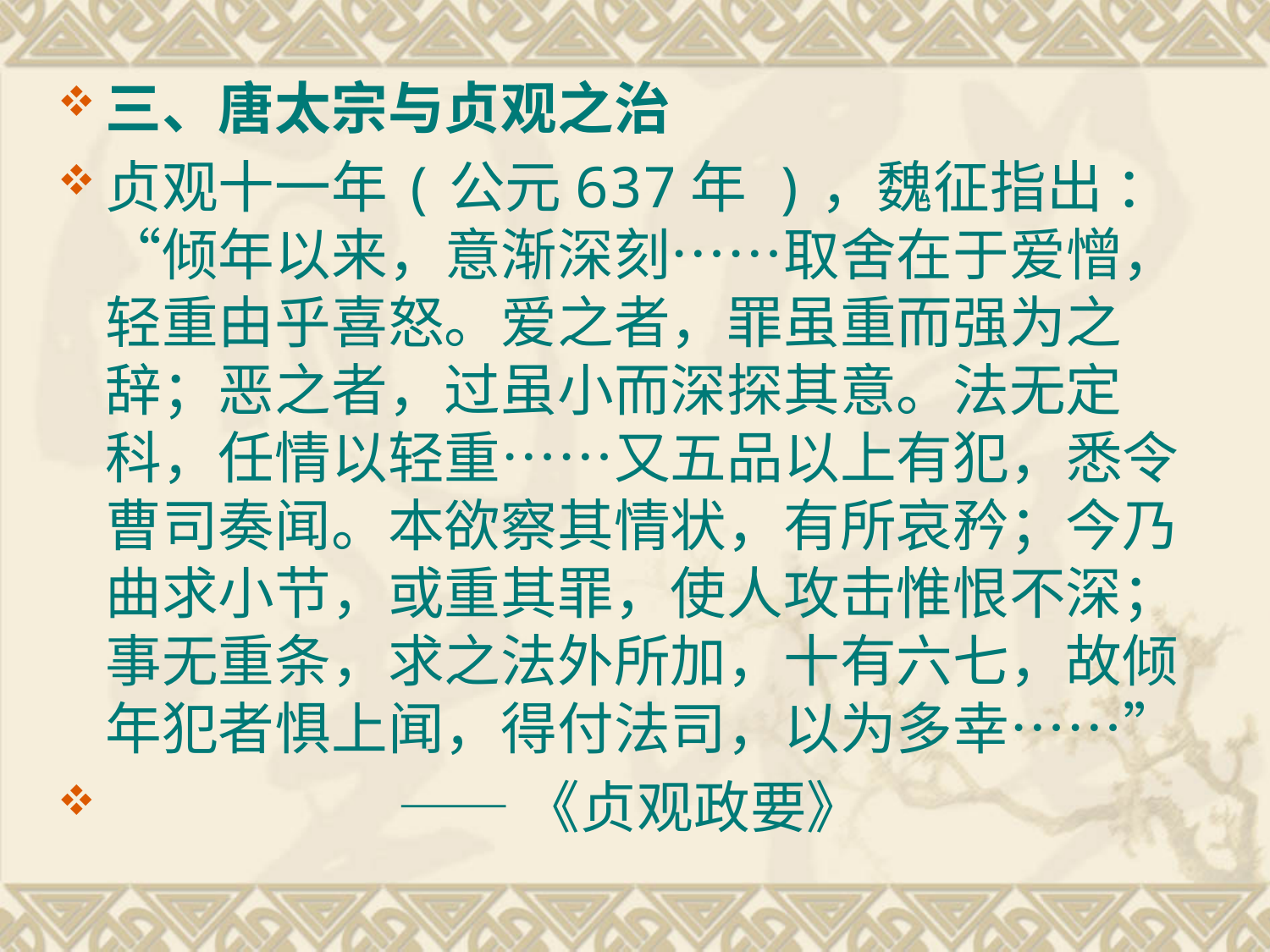

三、唐太宗与贞观之治
贞观十一年(公元637年 )，魏征指出 ：“倾年以来，意渐深刻……取舍在于爱憎，轻重由乎喜怒。爱之者，罪虽重而强为之辞；恶之者，过虽小而深探其意。法无定科，任情以轻重……又五品以上有犯，悉令曹司奏闻。本欲察其情状，有所哀矜；今乃曲求小节，或重其罪，使人攻击惟恨不深；事无重条，求之法外所加，十有六七，故倾年犯者惧上闻，得付法司，以为多幸……”
                       ——《贞观政要》